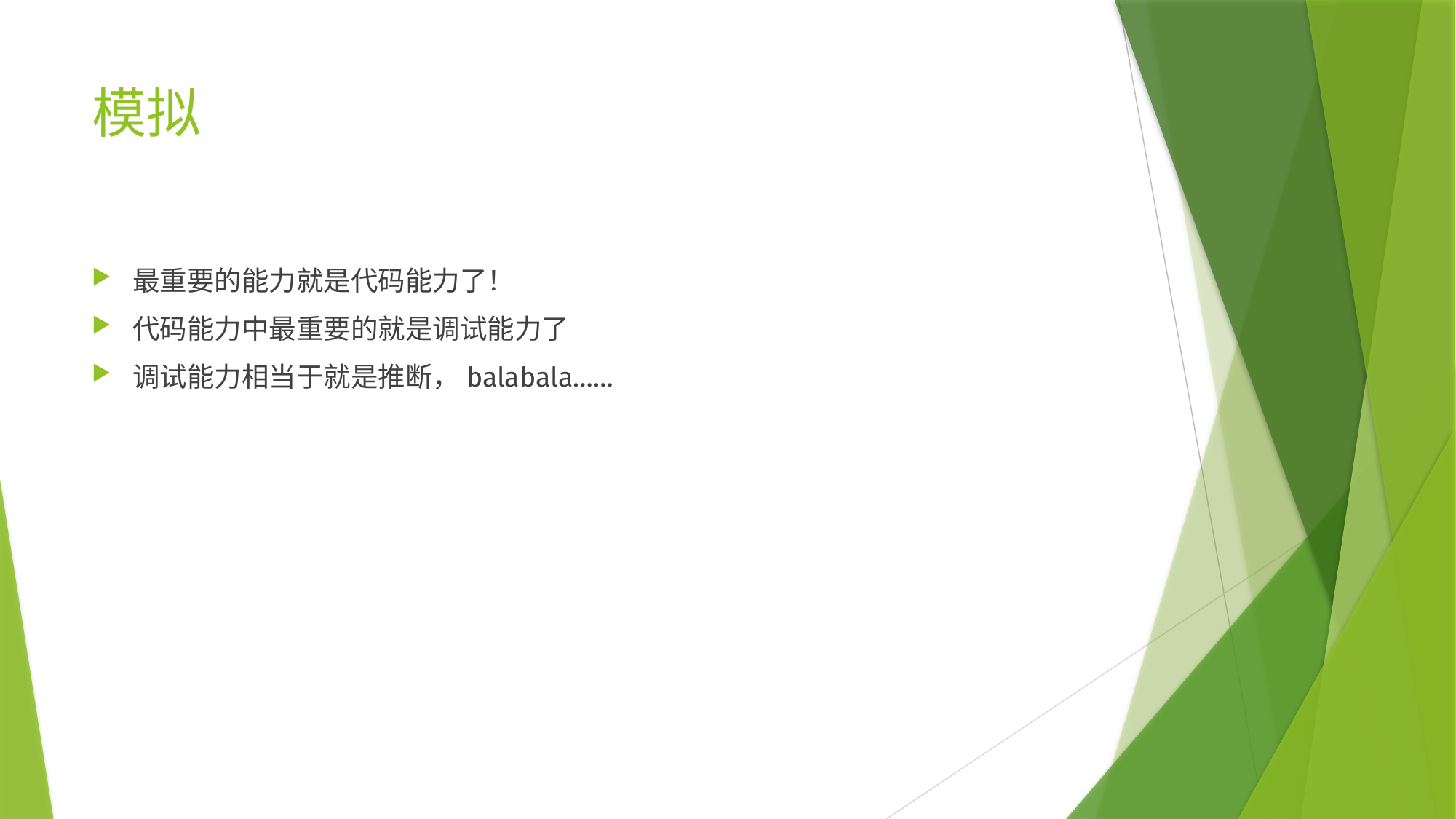

# 模拟
最重要的能力就是代码能力了！
代码能力中最重要的就是调试能力了
调试能力相当于就是推断，balabala……